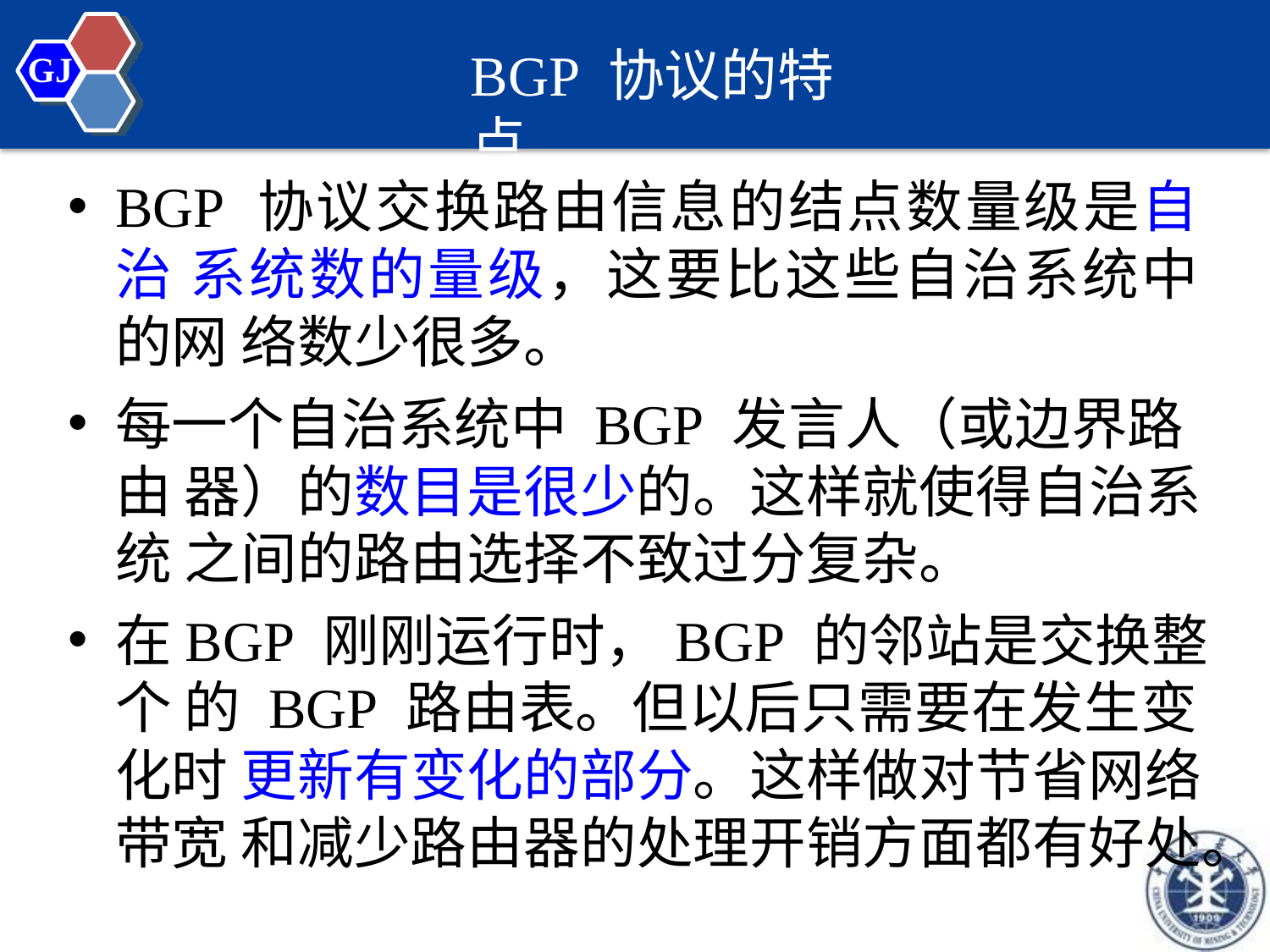

# BGP 协议的特点
GJ
BGP 协议交换路由信息的结点数量级是自治 系统数的量级，这要比这些自治系统中的网 络数少很多。
每一个自治系统中BGP 发言人（或边界路由 器）的数目是很少的。这样就使得自治系统 之间的路由选择不致过分复杂。
在BGP 刚刚运行时，BGP 的邻站是交换整个 的BGP 路由表。但以后只需要在发生变化时 更新有变化的部分。这样做对节省网络带宽 和减少路由器的处理开销方面都有好处。